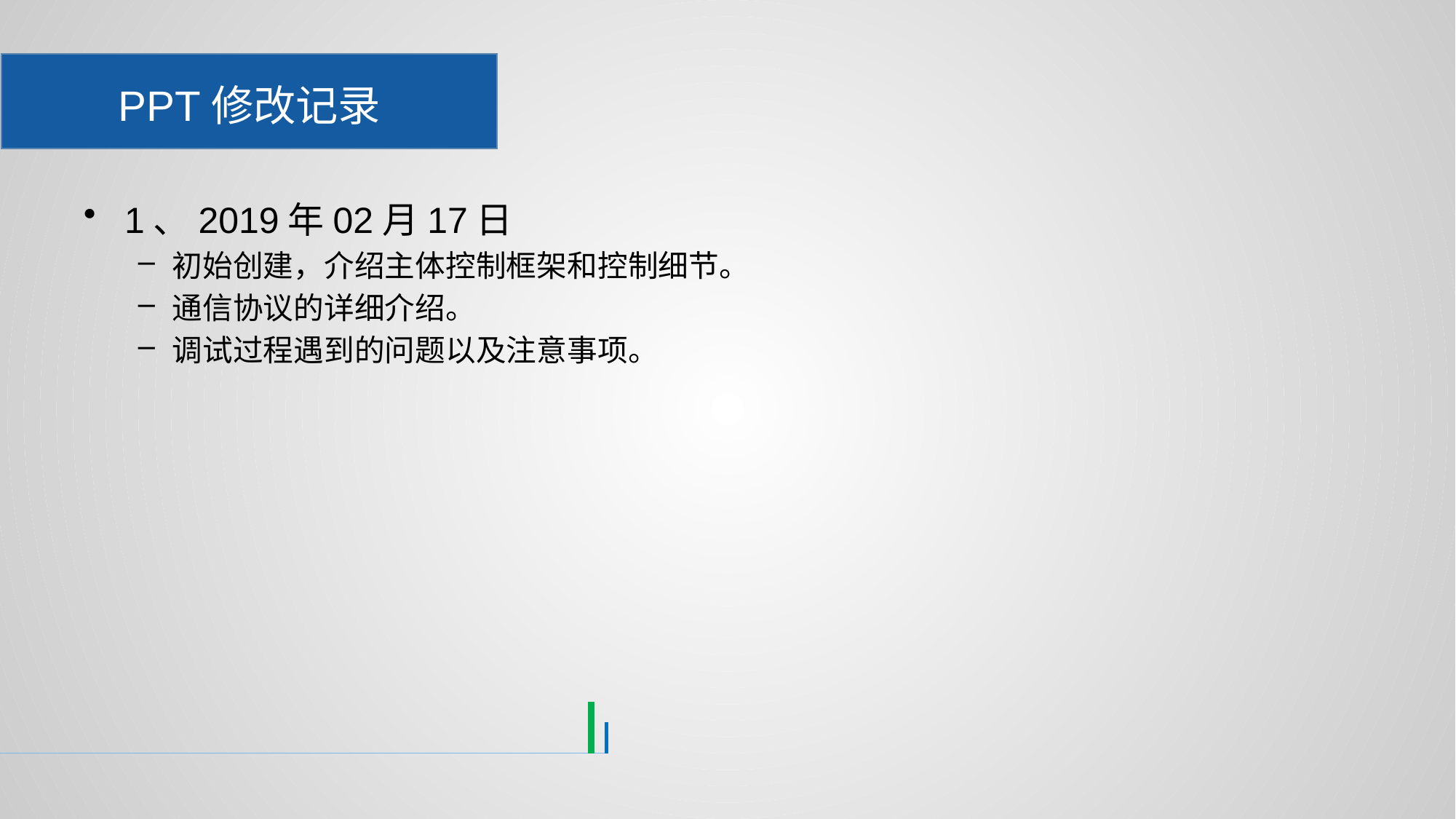

# PPT修改记录
1、2019年02月17日
初始创建，介绍主体控制框架和控制细节。
通信协议的详细介绍。
调试过程遇到的问题以及注意事项。